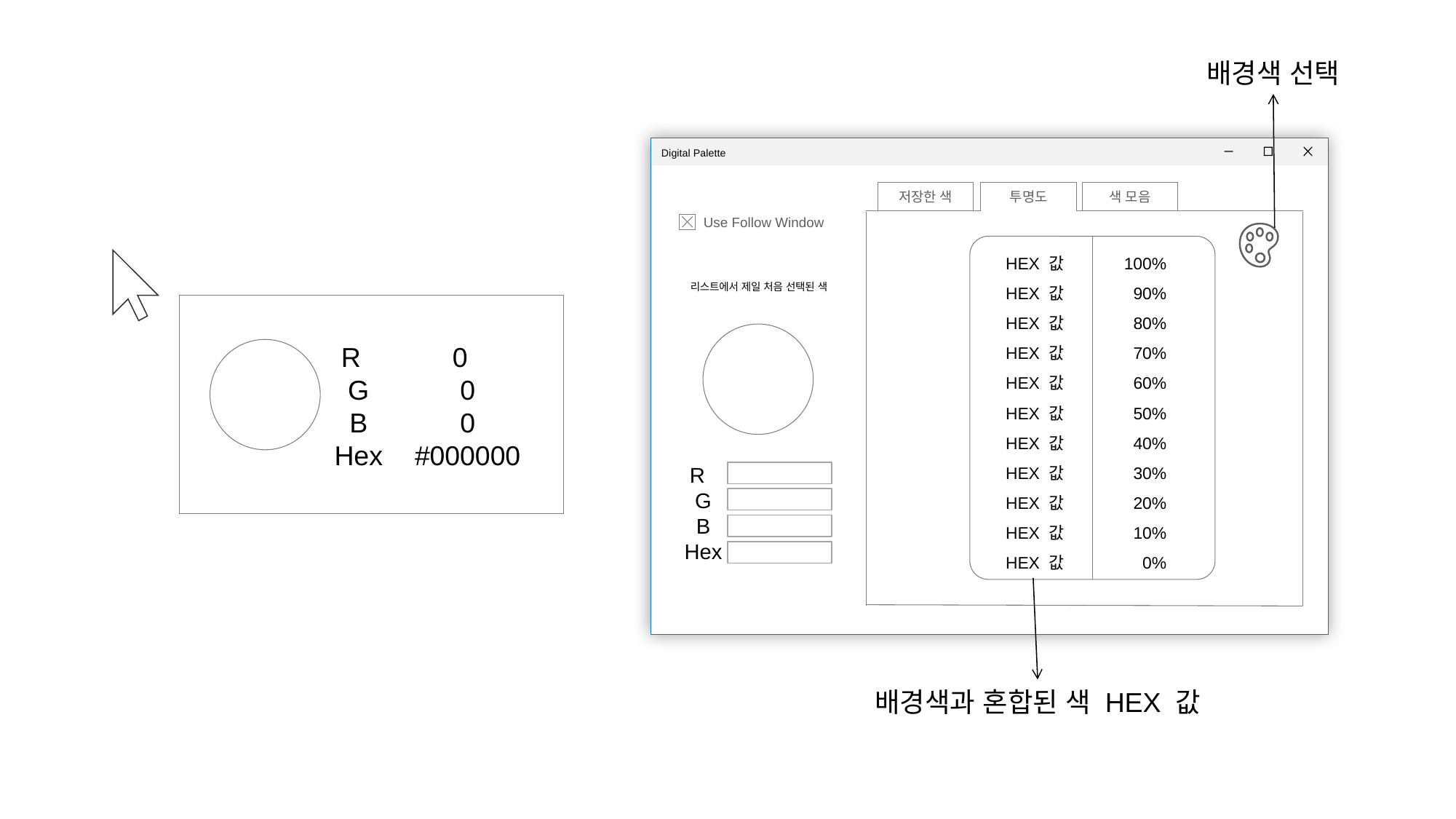

배경색 선택
Digital Palette

저장한 색
색 모음
투명도
Use Follow Window

HEX 값 HEX 값
HEX 값
HEX 값
HEX 값 HEX 값
HEX 값
HEX 값
HEX 값
HEX 값
HEX 값
100%
90%
80%
70%
60%
50%
40%
30%
20%
10%
0%

R
G
B
Hex
0
0
0
#000000
리스트에서 제일 처음 선택된 색

R
G
B
Hex

배경색과 혼합된 색 HEX 값